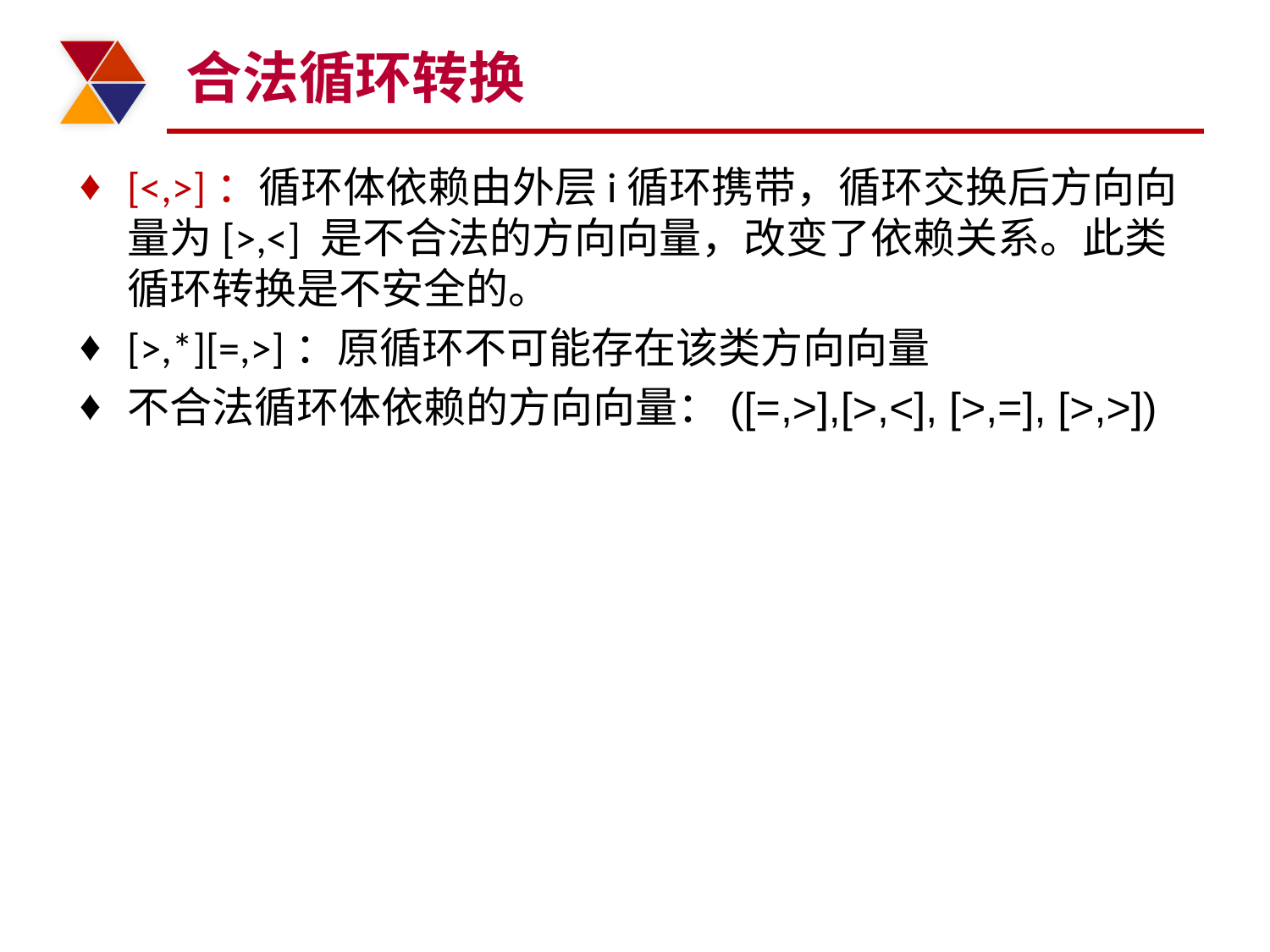

# 合法循环转换
[<,>]：循环体依赖由外层i循环携带，循环交换后方向向量为[>,<] 是不合法的方向向量，改变了依赖关系。此类循环转换是不安全的。
[>,*][=,>]：原循环不可能存在该类方向向量
不合法循环体依赖的方向向量：([=,>],[>,<], [>,=], [>,>])